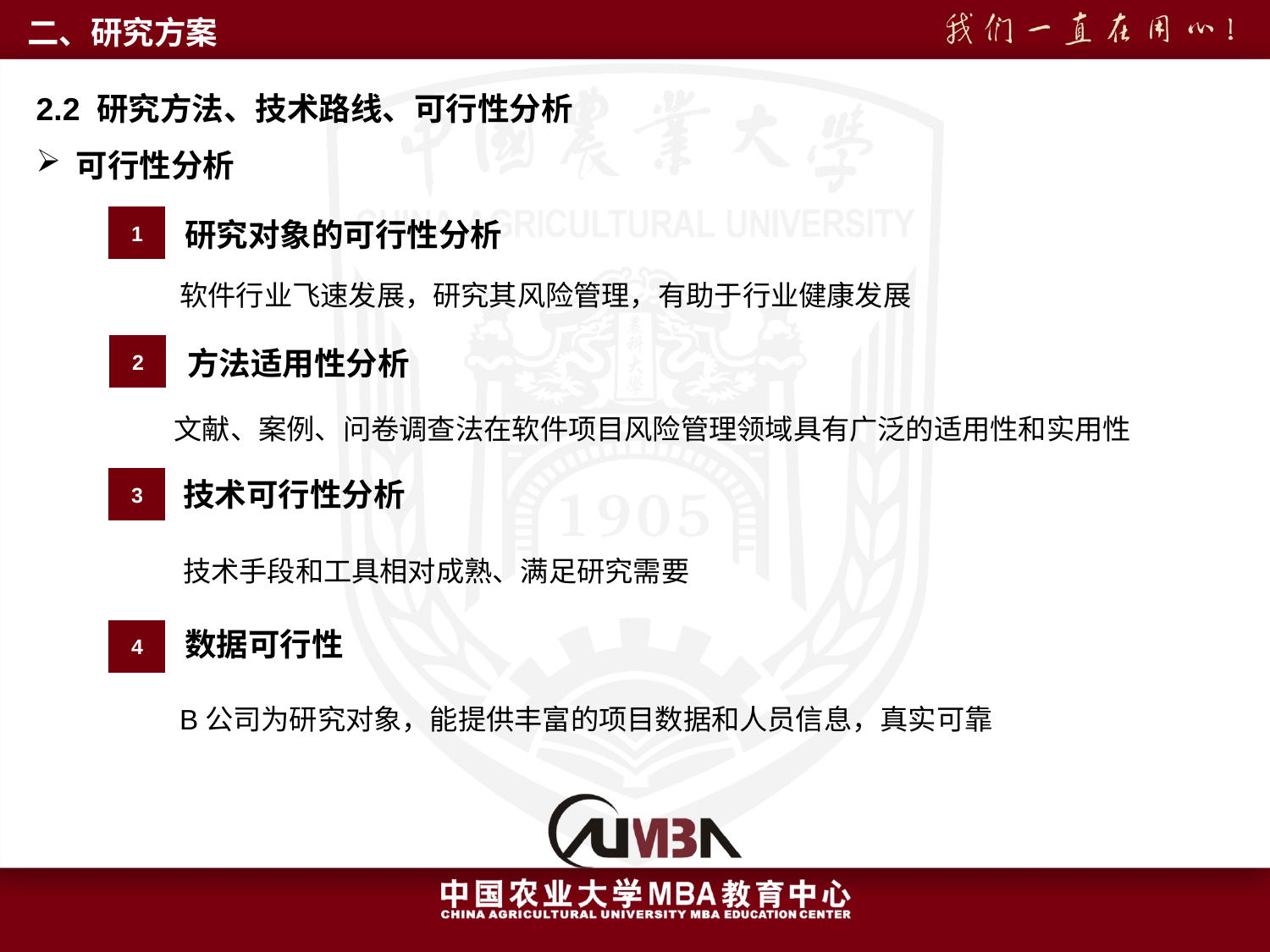

二、研究方案
2.2 研究方法、技术路线、可行性分析
可行性分析
1
研究对象的可行性分析
  软件行业飞速发展，研究其风险管理，有助于行业健康发展
2
方法适用性分析
  文献、案例、问卷调查法在软件项目风险管理领域具有广泛的适用性和实用性
技术可行性分析
3
技术手段和工具相对成熟、满足研究需要
数据可行性
4
B公司为研究对象，能提供丰富的项目数据和人员信息，真实可靠